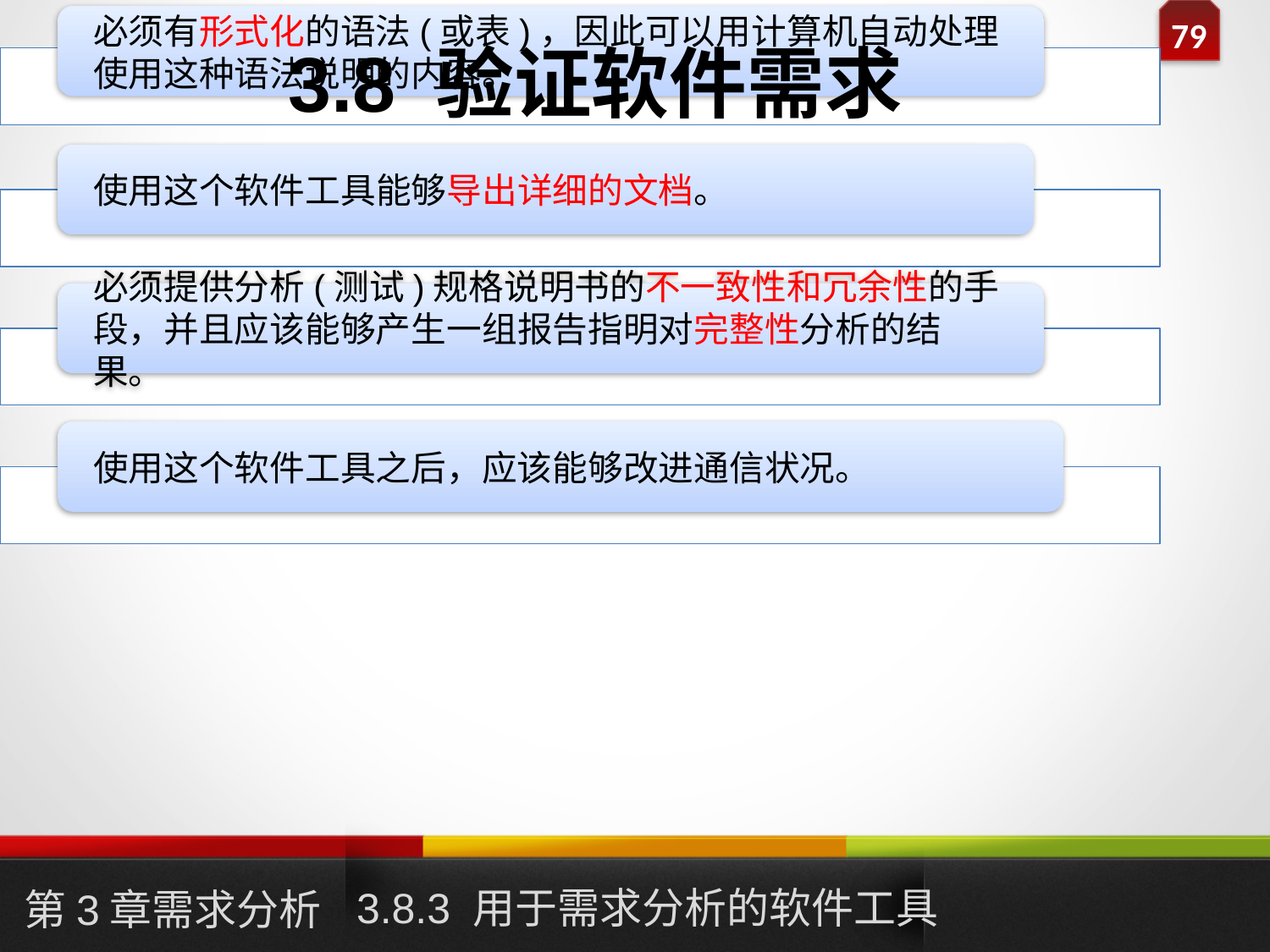

# 3.8 验证软件需求

必须有形式化的语法(或表)，因此可以用计算机自动处理使用这种语法说明的内容。

使用这个软件工具能够导出详细的文档。

必须提供分析(测试)规格说明书的不一致性和冗余性的手段，并且应该能够产生一组报告指明对完整性分析的结果。

使用这个软件工具之后，应该能够改进通信状况。
3.8.3 用于需求分析的软件工具
第3章需求分析